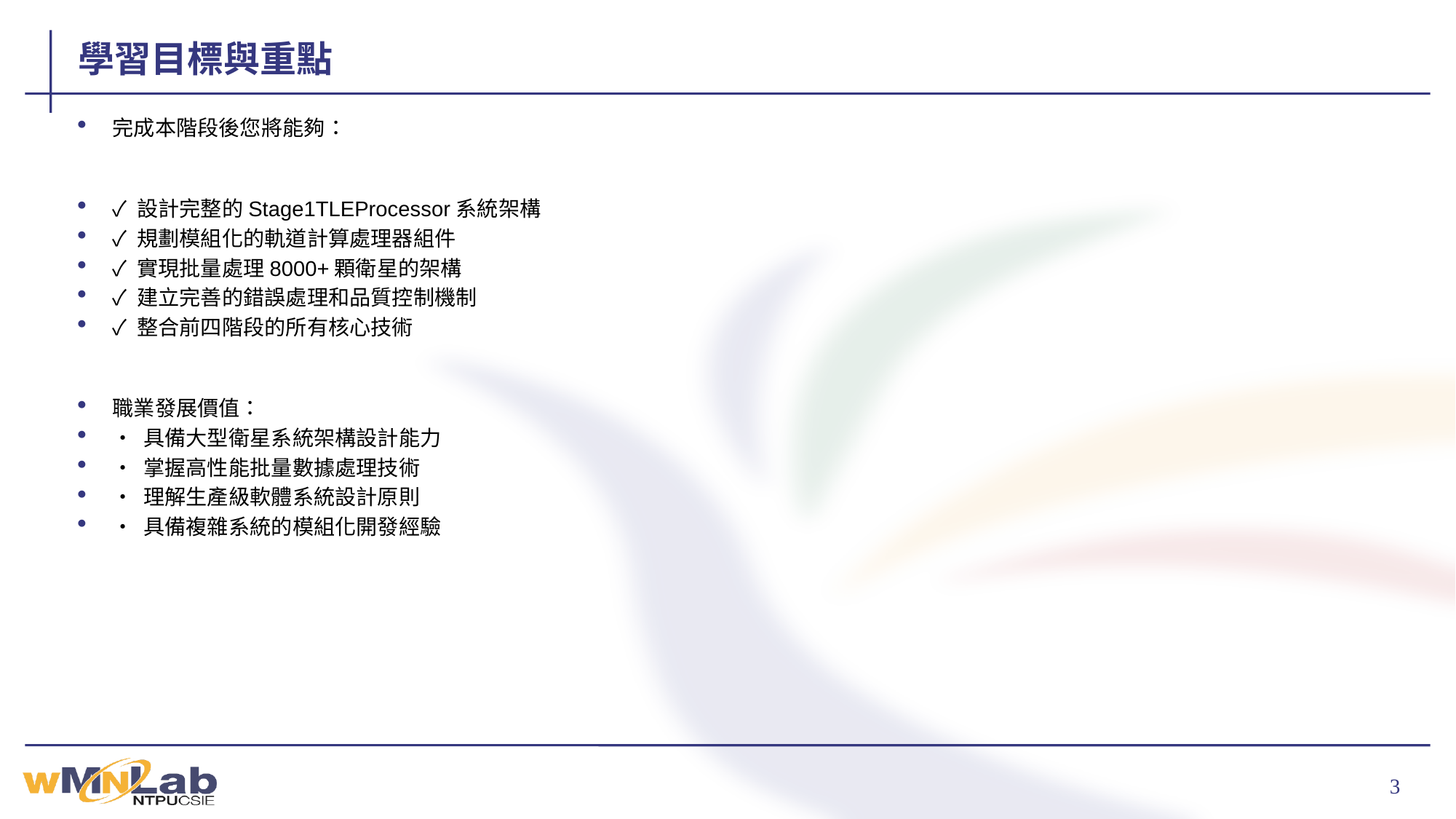

# 學習目標與重點
完成本階段後您將能夠：

✓ 設計完整的Stage1TLEProcessor系統架構
✓ 規劃模組化的軌道計算處理器組件
✓ 實現批量處理8000+顆衛星的架構
✓ 建立完善的錯誤處理和品質控制機制
✓ 整合前四階段的所有核心技術

職業發展價值：
• 具備大型衛星系統架構設計能力
• 掌握高性能批量數據處理技術
• 理解生產級軟體系統設計原則
• 具備複雜系統的模組化開發經驗